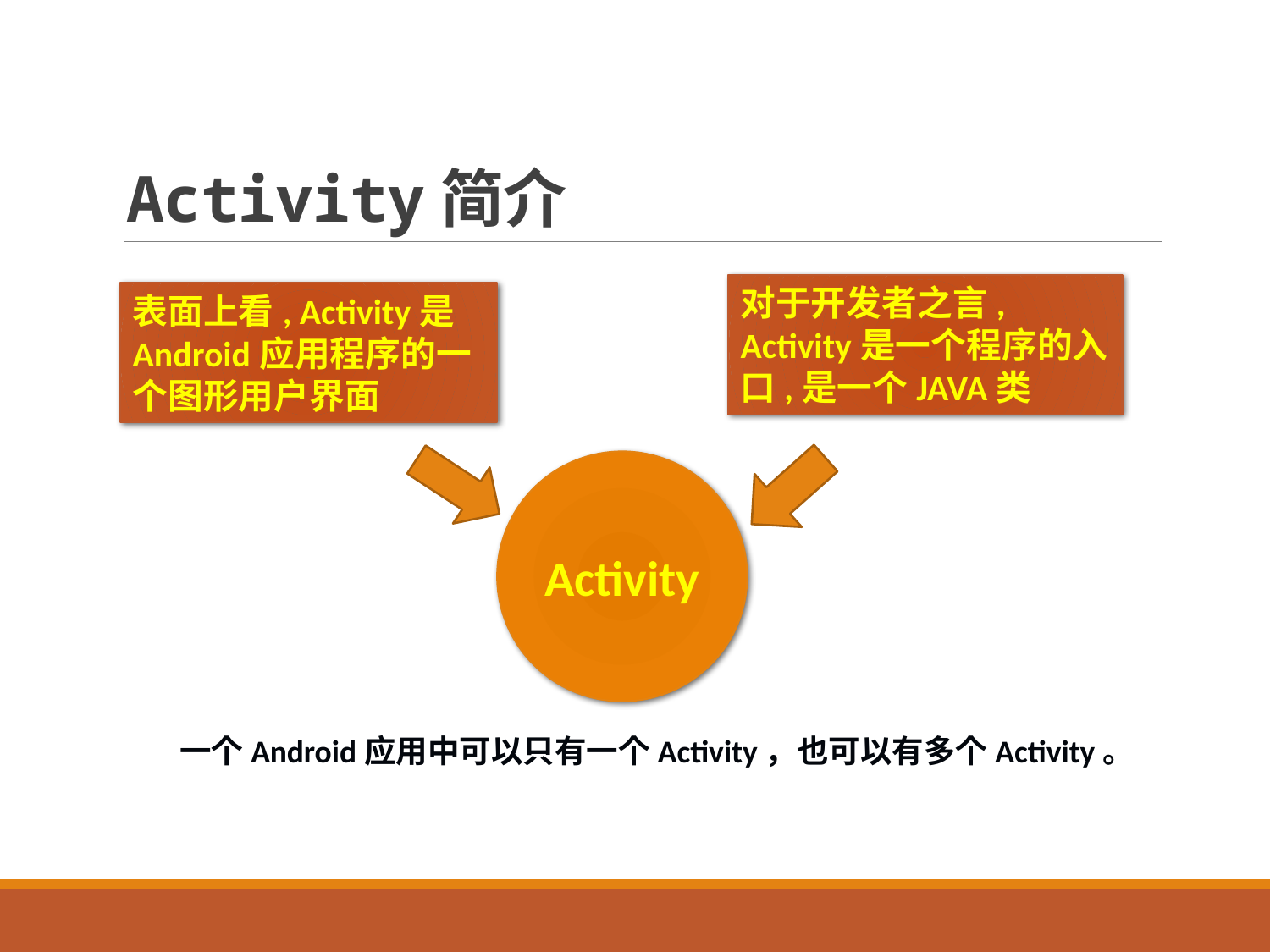

# Activity简介
对于开发者之言, Activity是一个程序的入口,是一个JAVA类

表面上看, Activity是Android应用程序的一个图形用户界面

Activity
一个Android应用中可以只有一个Activity，也可以有多个Activity。